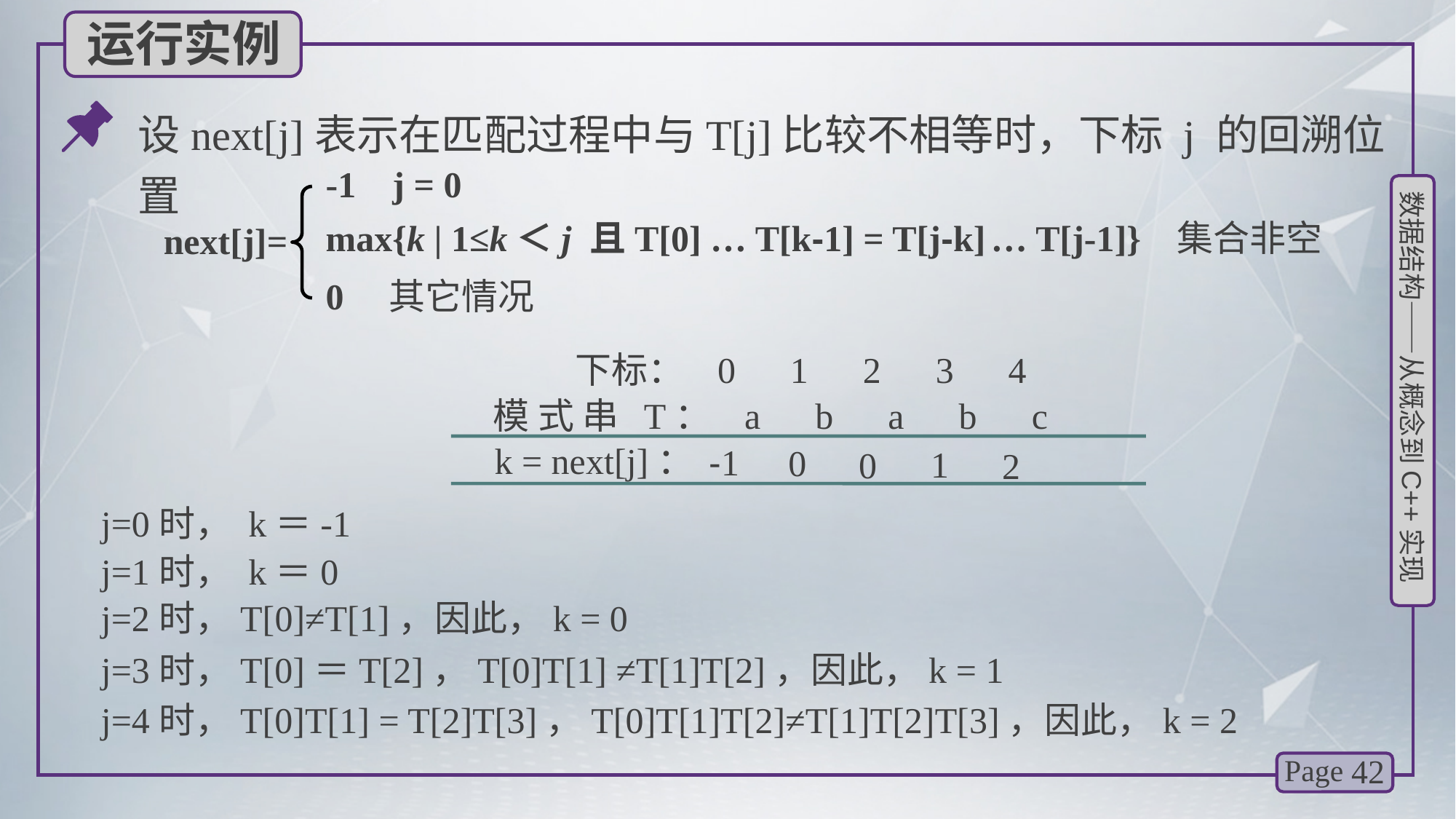

运行实例

设next[j]表示在匹配过程中与T[j]比较不相等时，下标 j 的回溯位置

-1    j = 0
max{k | 1≤k＜j 且T[0] … T[k-1] = T[j-k] … T[j-1]}   集合非空
0    其它情况

next[j]=
           下标：   0      1      2      3      4
 模 式 串  T：   a      b      a      b      c
  k = next[j]：
-1
0
j=0时， k＝-1
j=1时， k＝0

1
j=3时，T[0]＝T[2]，T[0]T[1] ≠T[1]T[2]，因此，k = 1
0
j=2时，T[0]≠T[1]，因此，k = 0
2
j=4时，T[0]T[1] = T[2]T[3]，T[0]T[1]T[2]≠T[1]T[2]T[3]，因此，k = 2